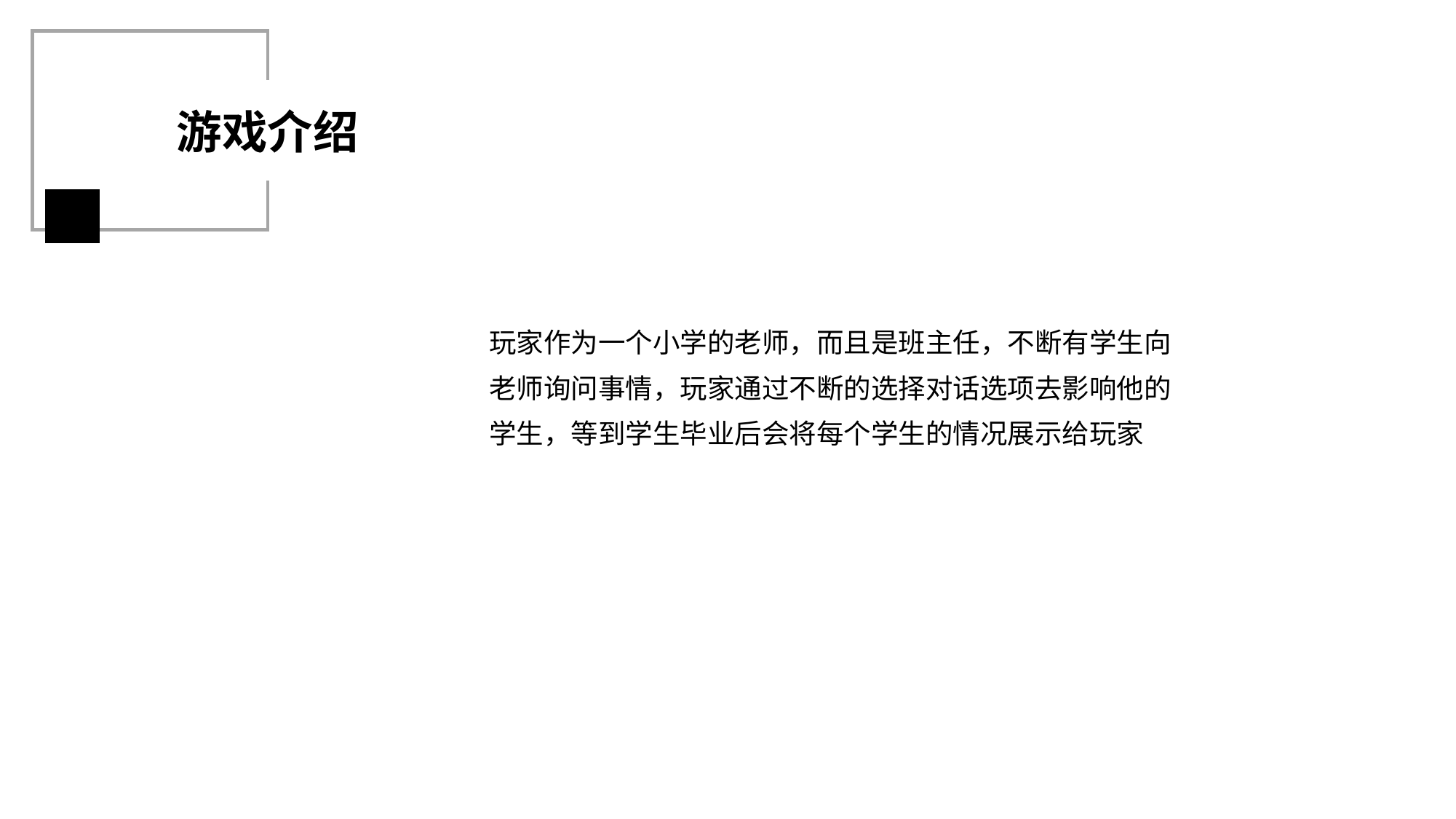

游戏介绍

玩家作为一个小学的老师，而且是班主任，不断有学生向老师询问事情，玩家通过不断的选择对话选项去影响他的学生，等到学生毕业后会将每个学生的情况展示给玩家